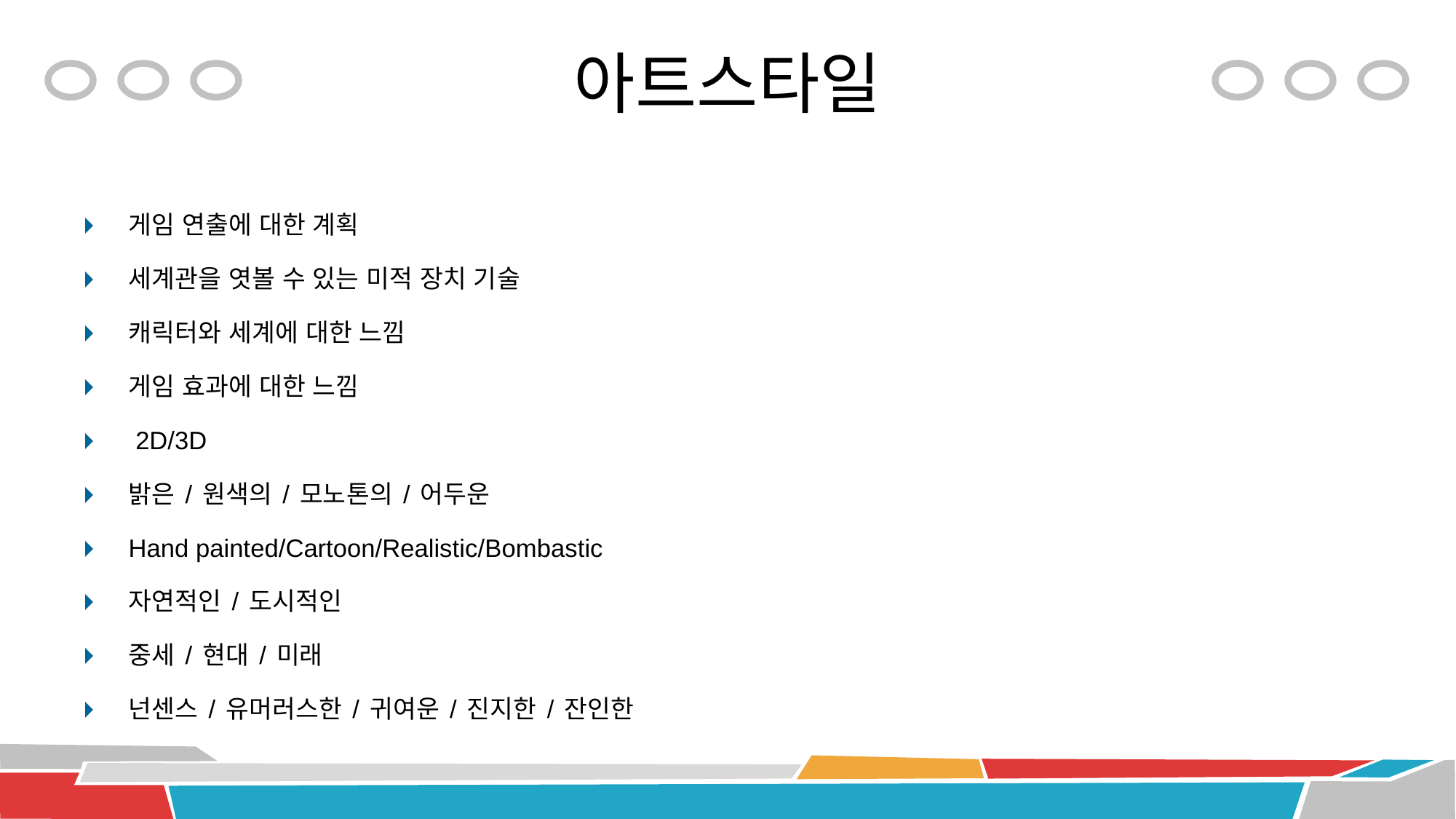

# 아트스타일
게임 연출에 대한 계획
세계관을 엿볼 수 있는 미적 장치 기술
캐릭터와 세계에 대한 느낌
게임 효과에 대한 느낌
 2D/3D
밝은 / 원색의 / 모노톤의 / 어두운
Hand painted/Cartoon/Realistic/Bombastic
자연적인 / 도시적인
중세 / 현대 / 미래
넌센스 / 유머러스한 / 귀여운 / 진지한 / 잔인한